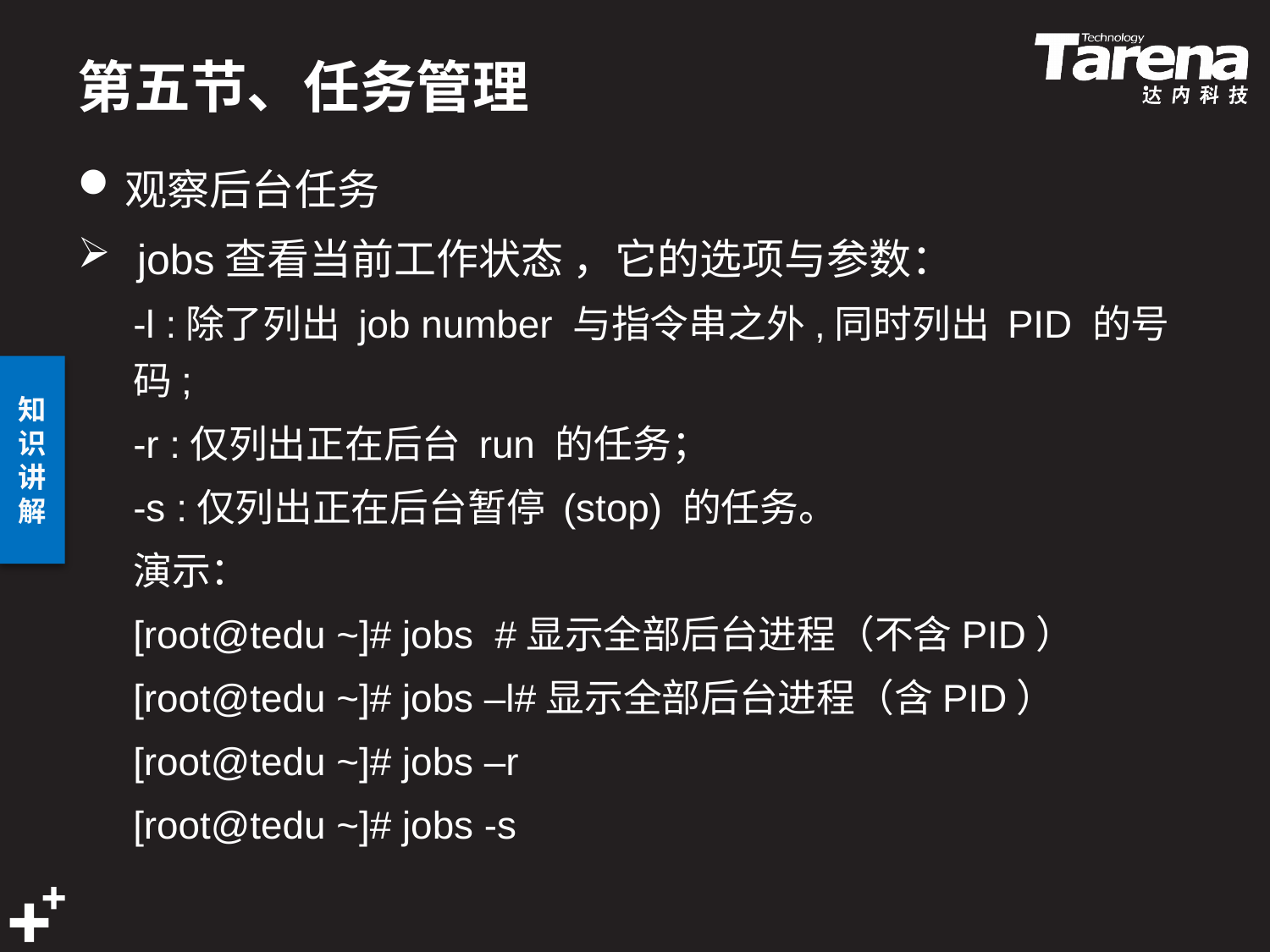

# 第五节、任务管理
观察后台任务
 jobs查看当前工作状态 ，它的选项与参数：
-l :除了列出 job number 与指令串之外,同时列出 PID 的号码;
-r :仅列出正在后台 run 的任务；
-s :仅列出正在后台暂停 (stop) 的任务。
演示：
[root@tedu ~]# jobs  #显示全部后台进程（不含PID）
[root@tedu ~]# jobs –l#显示全部后台进程（含PID）
[root@tedu ~]# jobs –r
[root@tedu ~]# jobs -s